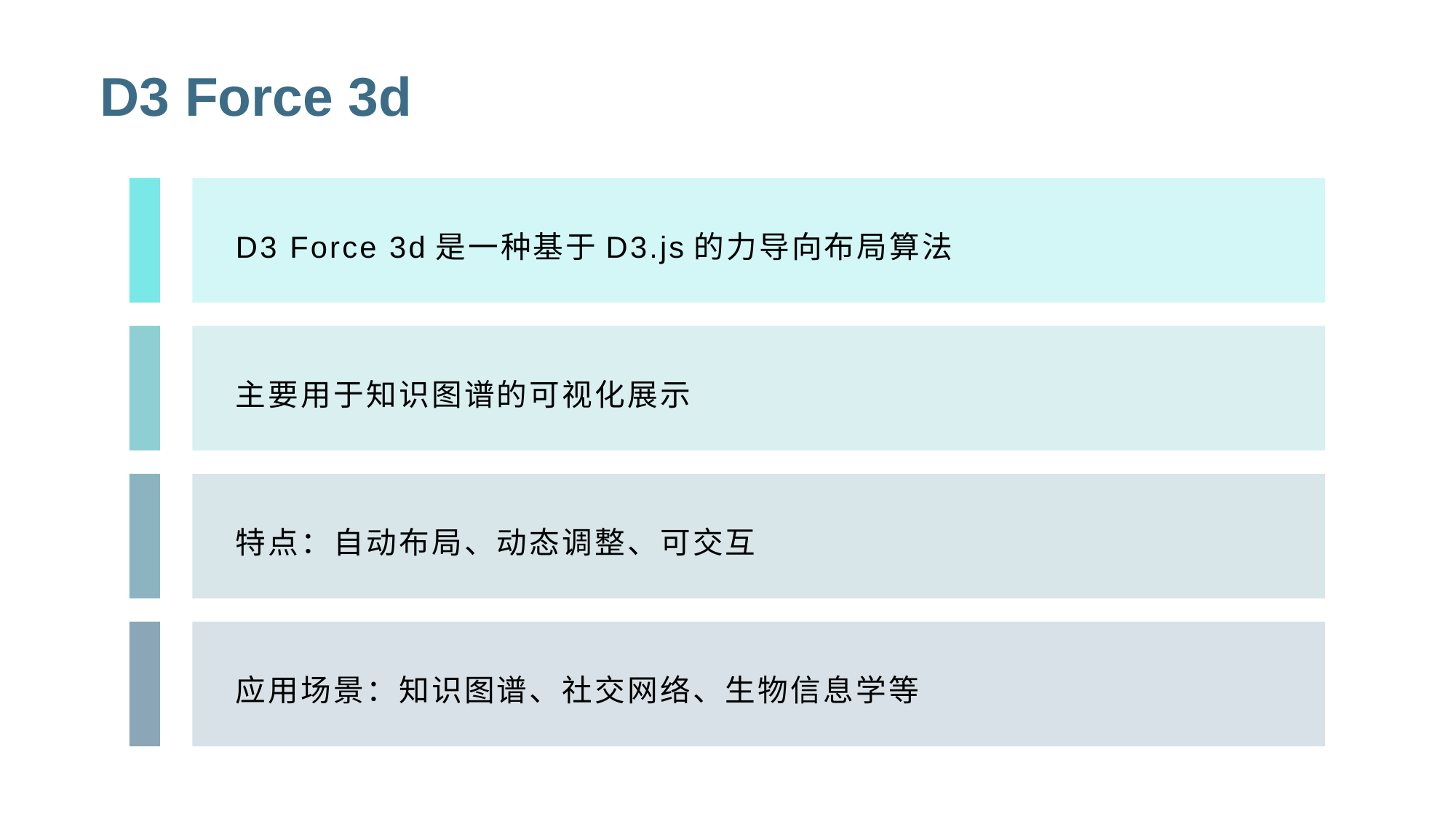

# D3 Force 3d

D3 Force 3d是一种基于D3.js的力导向布局算法

主要用于知识图谱的可视化展示

特点：自动布局、动态调整、可交互

应用场景：知识图谱、社交网络、生物信息学等